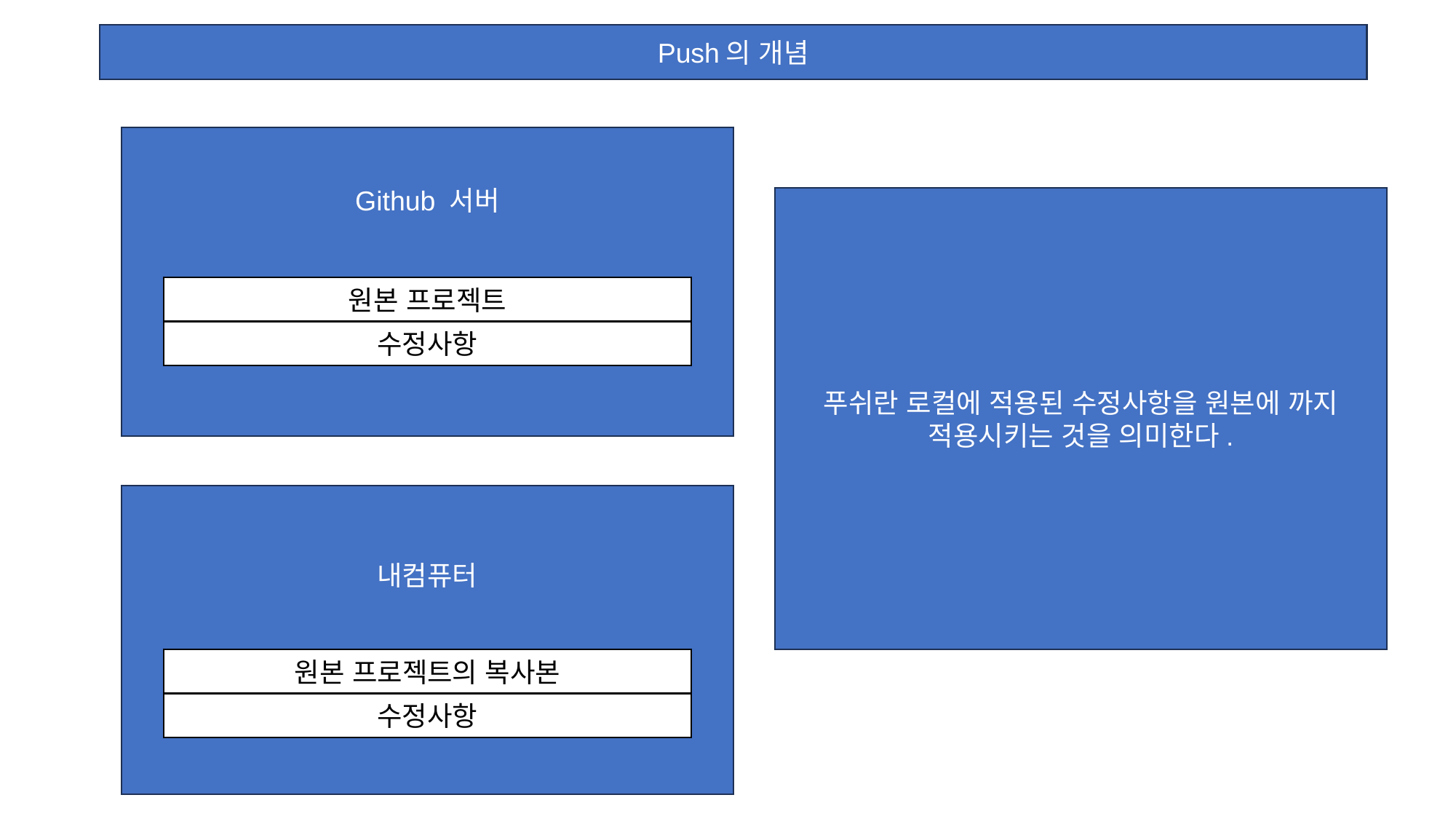

Push의 개념
Github 서버

푸쉬란 로컬에 적용된 수정사항을 원본에 까지 적용시키는 것을 의미한다.
원본 프로젝트
수정사항
내컴퓨터

원본 프로젝트의 복사본
수정사항